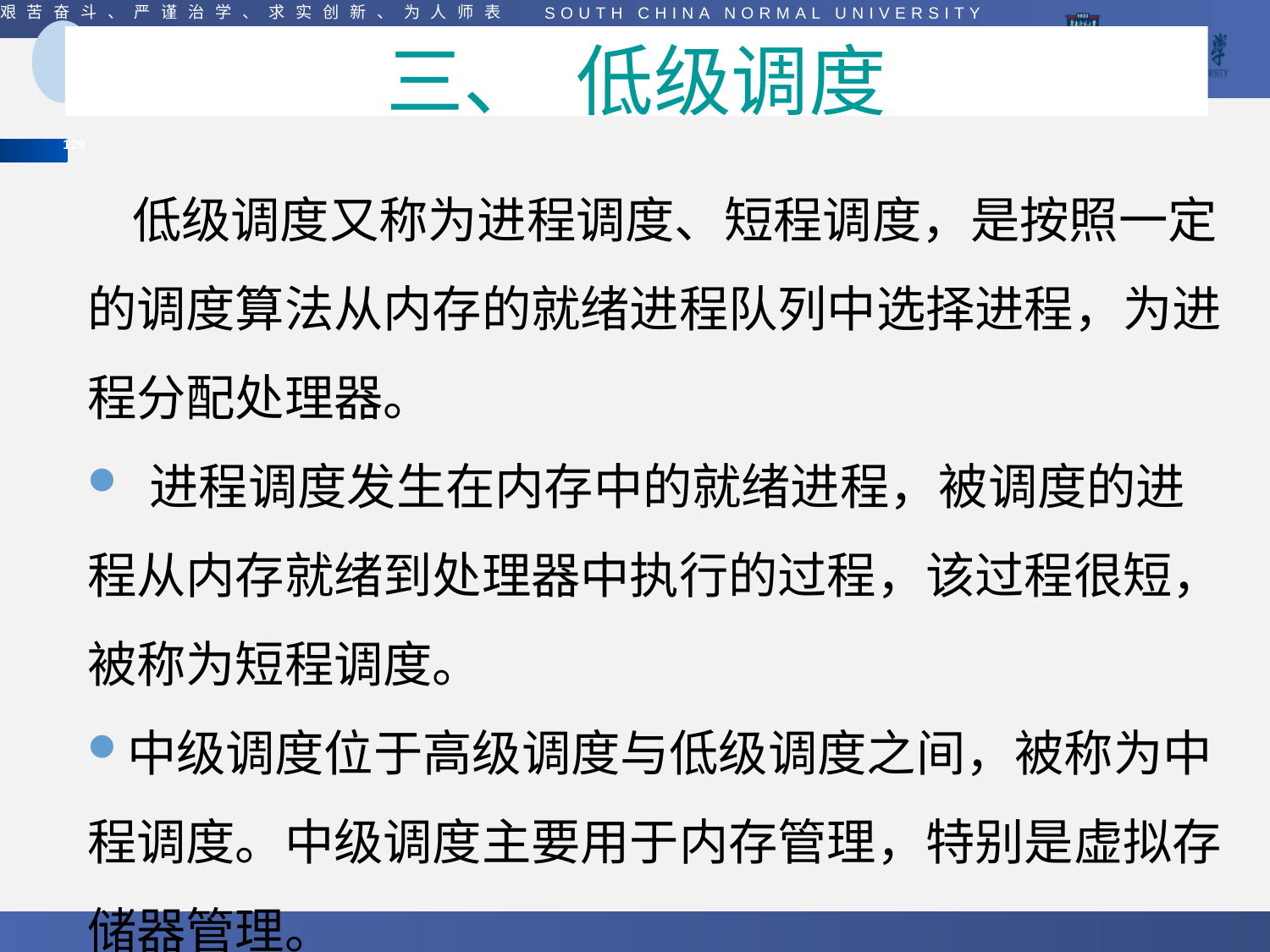

三、  低级调度
   低级调度又称为进程调度、短程调度，是按照一定的调度算法从内存的就绪进程队列中选择进程，为进程分配处理器。
 进程调度发生在内存中的就绪进程，被调度的进程从内存就绪到处理器中执行的过程，该过程很短，被称为短程调度。
中级调度位于高级调度与低级调度之间，被称为中程调度。中级调度主要用于内存管理，特别是虚拟存储器管理。

129